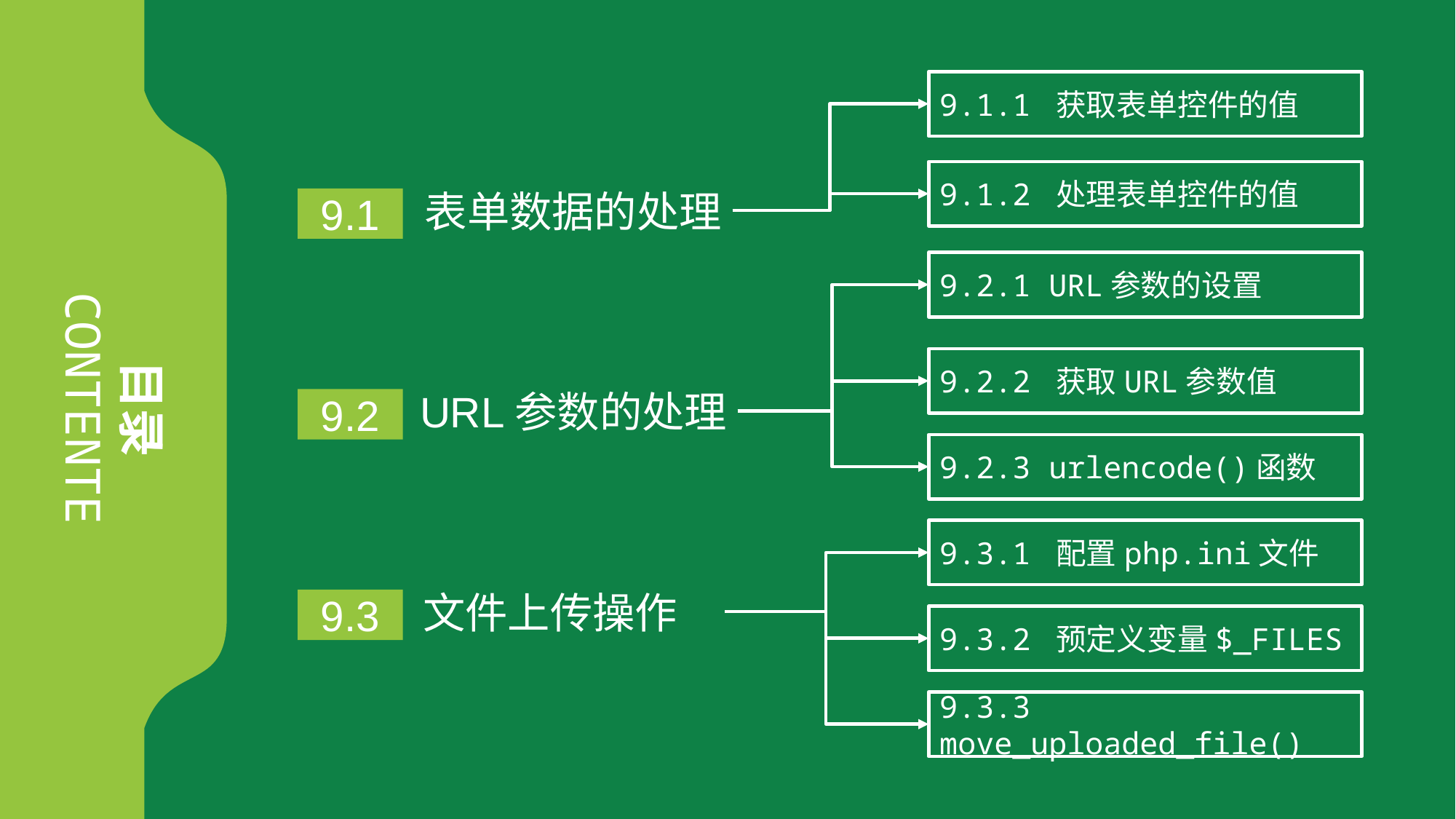

9.1.1 获取表单控件的值
9.1.2 处理表单控件的值
表单数据的处理
9.1
9.2.1 URL参数的设置

目录
CONTENTE
9.2.2 获取URL参数值
URL参数的处理
9.2
9.2.3 urlencode()函数
9.3.1 配置php.ini文件
文件上传操作
9.3
9.3.2 预定义变量$_FILES
9.3.3 move_uploaded_file()